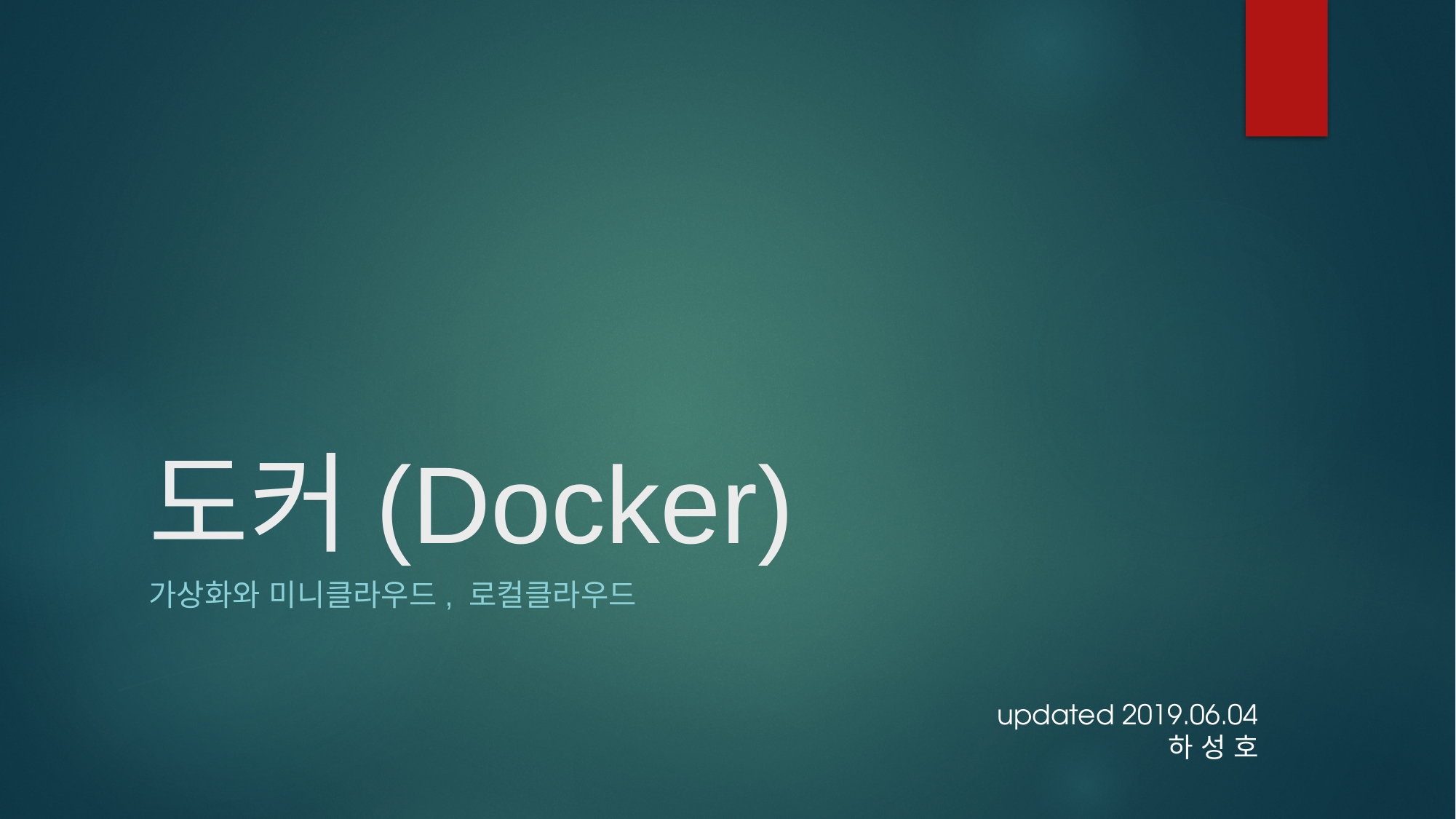

# 도커(Docker)
가상화와 미니클라우드, 로컬클라우드
updated 2019.06.04
하 성 호